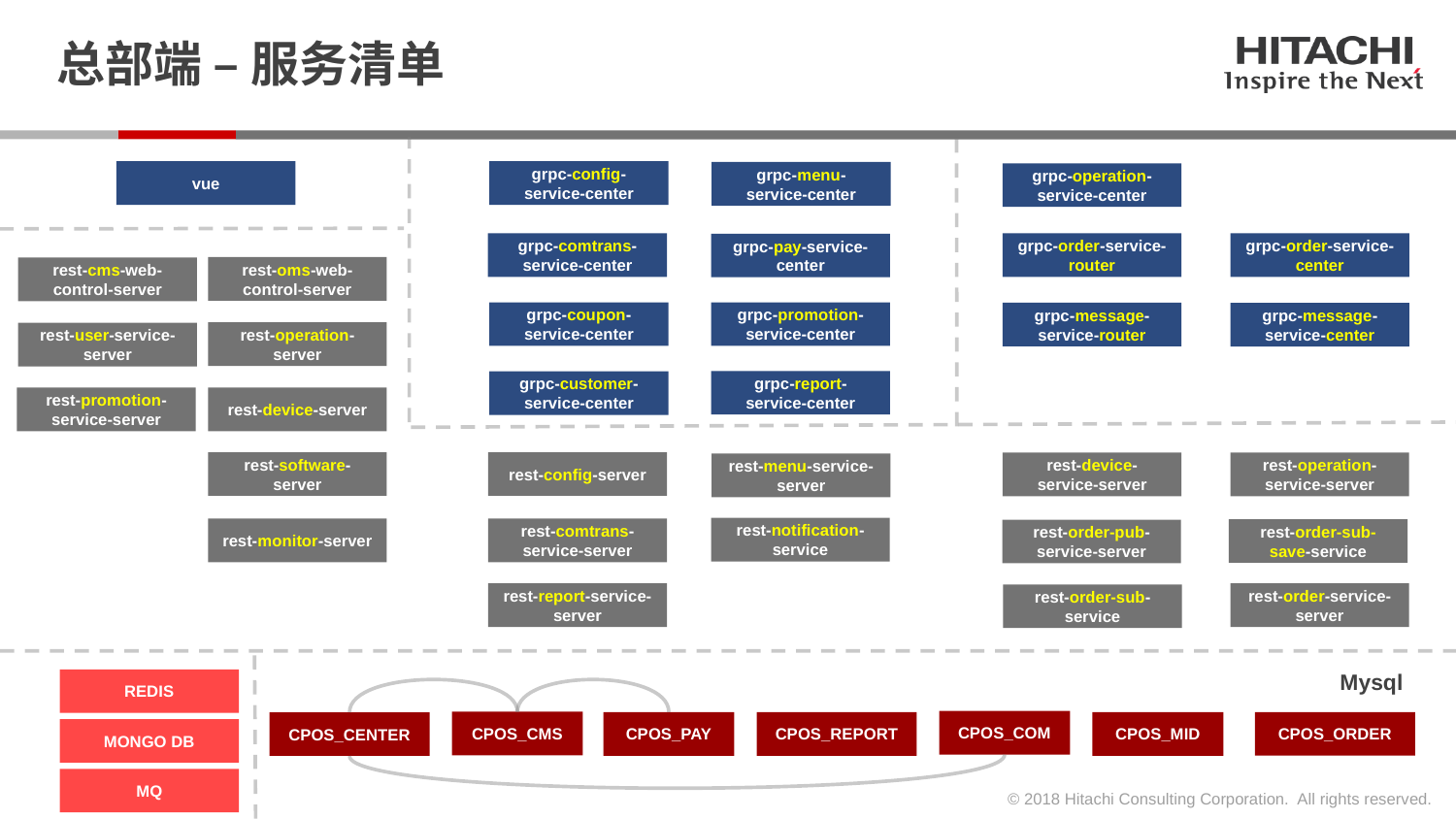

# 总部端 – 服务清单
vue
grpc-config-service-center
grpc-menu-service-center
grpc-operation-service-center
grpc-comtrans-service-center
grpc-order-service-router
grpc-order-service-center
grpc-pay-service-center
rest-oms-web-control-server
rest-cms-web-control-server
grpc-coupon-service-center
grpc-promotion-service-center
grpc-message-service-router
grpc-message-service-center
rest-operation-server
rest-user-service-server
grpc-report-service-center
grpc-customer-service-center
rest-promotion-service-server
rest-device-server
rest-software-server
rest-config-server
rest-device-service-server
rest-operation-service-server
rest-menu-service-server
rest-notification-service
rest-monitor-server
rest-comtrans-service-server
rest-order-sub-save-service
rest-order-pub-service-server
rest-report-service-server
rest-order-service-server
rest-order-sub-service
Mysql
REDIS
CPOS_COM
CPOS_CMS
CPOS_ORDER
CPOS_PAY
CPOS_REPORT
CPOS_MID
CPOS_CENTER
MONGO DB
MQ